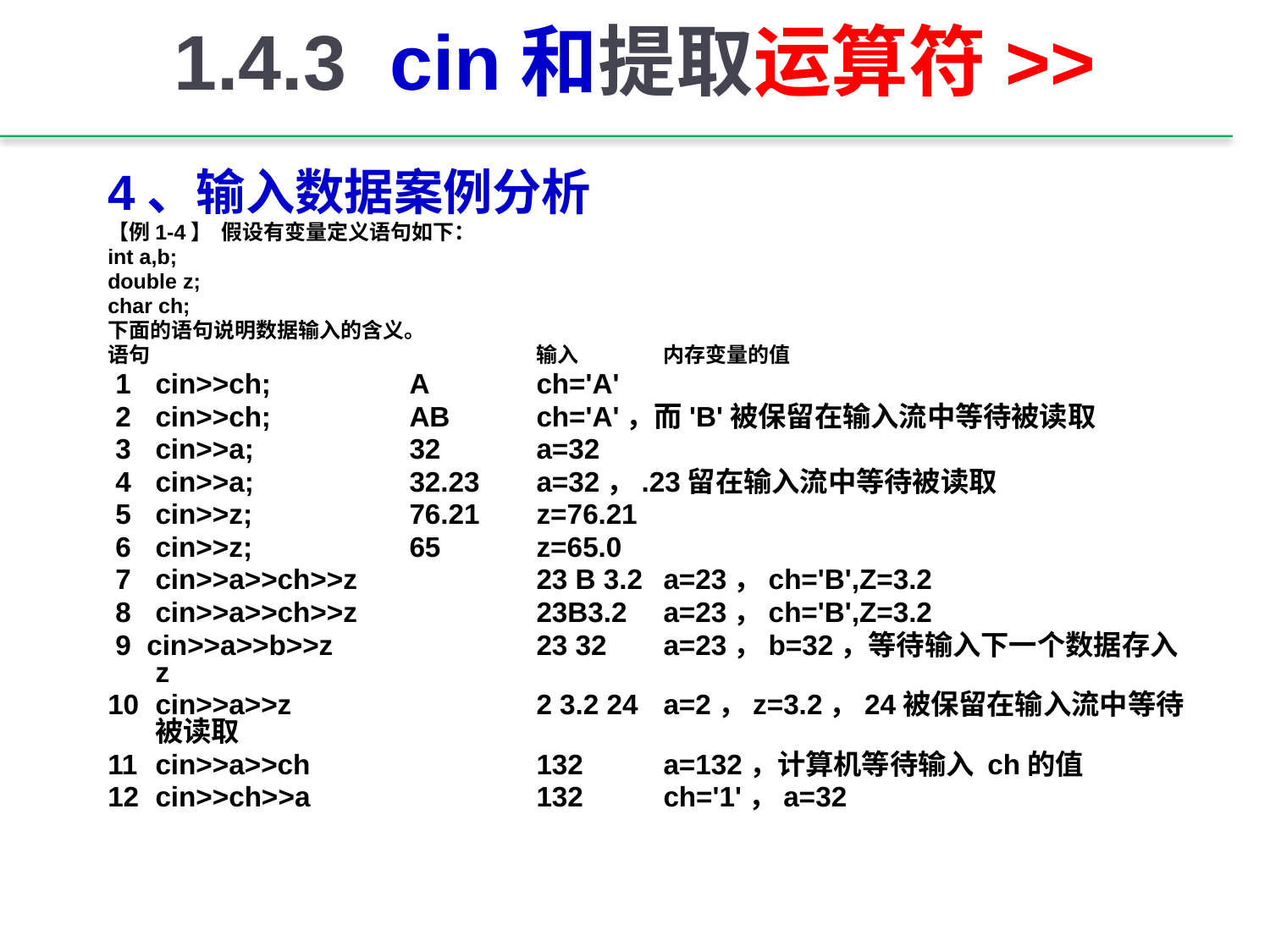

# 1.4.3  cin和提取运算符>>
4、输入数据案例分析
【例1-4】  假设有变量定义语句如下：
int a,b;
double z;
char ch;
下面的语句说明数据输入的含义。
语句		 		输入	内存变量的值
 1	cin>>ch;		A	ch='A'
 2	cin>>ch;		AB	ch='A'，而'B'被保留在输入流中等待被读取
 3	cin>>a;		32	a=32
 4	cin>>a;		32.23	a=32，.23留在输入流中等待被读取
 5	cin>>z;		76.21	z=76.21
 6	cin>>z;		65	z=65.0
 7	cin>>a>>ch>>z		23 B 3.2	a=23，ch='B',Z=3.2
 8	cin>>a>>ch>>z		23B3.2	a=23，ch='B',Z=3.2
 9  cin>>a>>b>>z		23 32	a=23，b=32，等待输入下一个数据存入z
10	cin>>a>>z		2 3.2 24	a=2，z=3.2，24被保留在输入流中等待被读取
11	cin>>a>>ch		132	a=132，计算机等待输入 ch的值
12	cin>>ch>>a		132	ch='1'，a=32